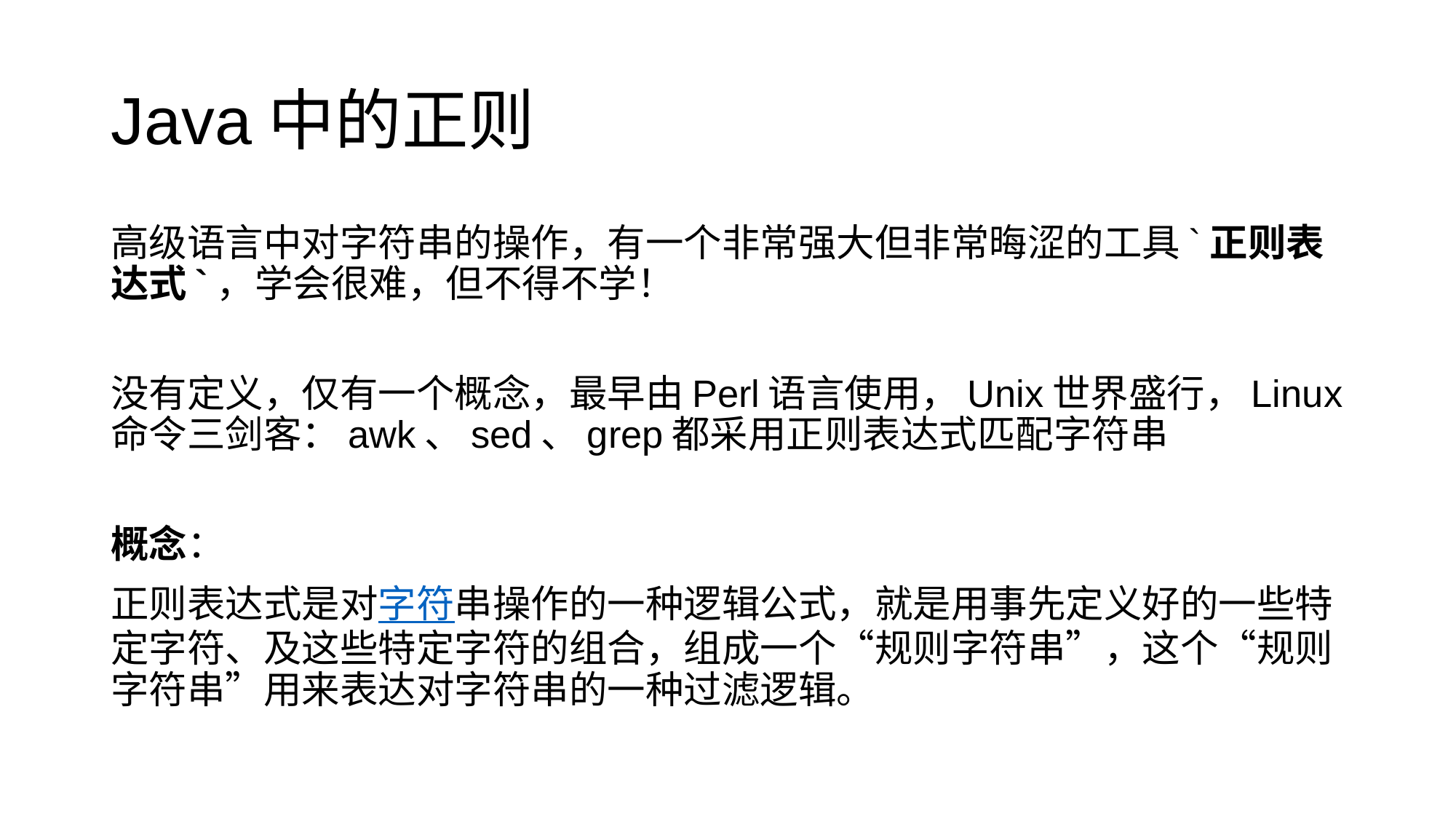

# Java中的正则
高级语言中对字符串的操作，有一个非常强大但非常晦涩的工具`正则表达式`，学会很难，但不得不学！

没有定义，仅有一个概念，最早由Perl语言使用，Unix世界盛行，Linux命令三剑客：awk、sed、grep都采用正则表达式匹配字符串

概念：
正则表达式是对字符串操作的一种逻辑公式，就是用事先定义好的一些特定字符、及这些特定字符的组合，组成一个“规则字符串”，这个“规则字符串”用来表达对字符串的一种过滤逻辑。